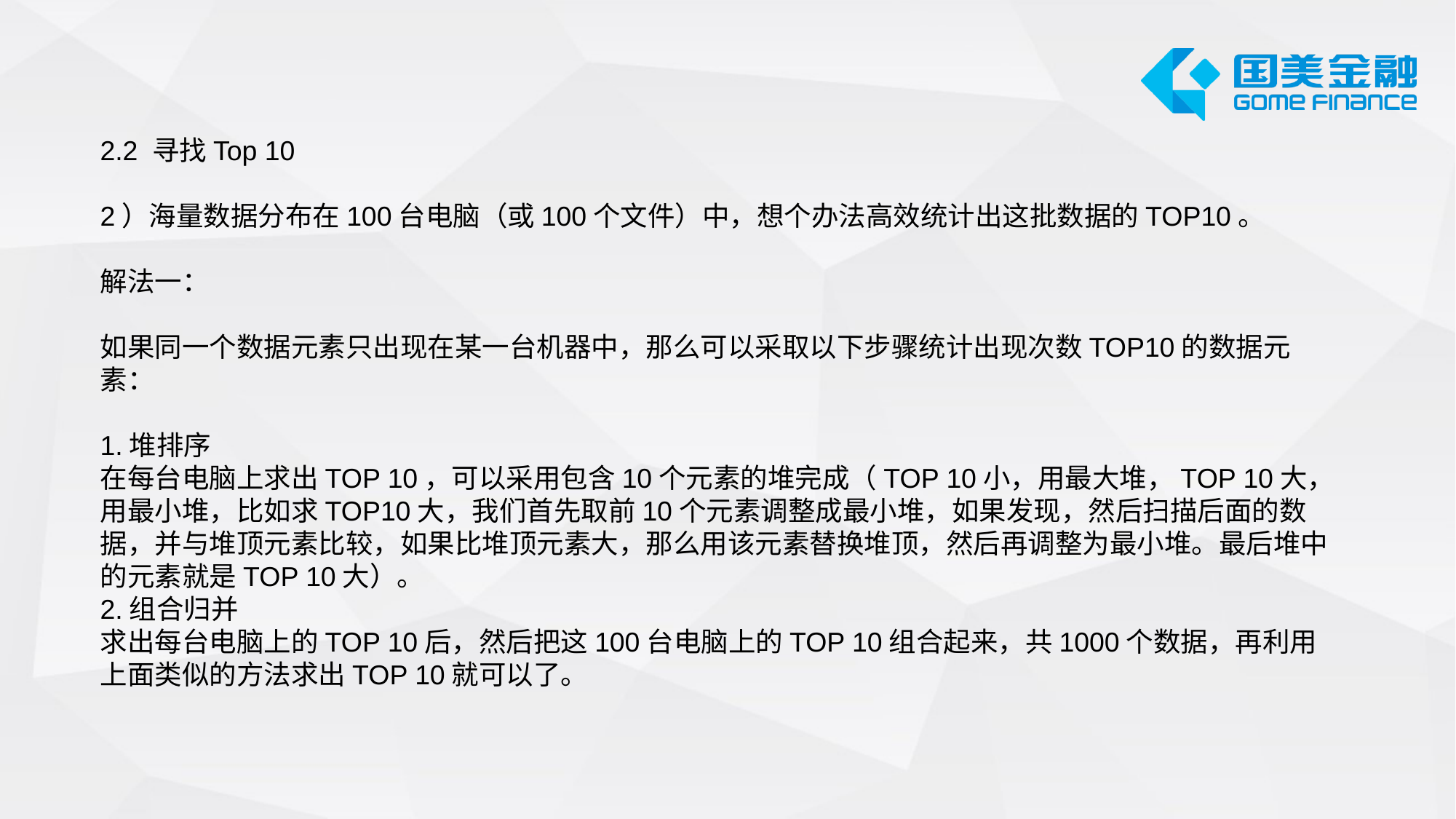

2.2 寻找Top 10

2）海量数据分布在100台电脑（或100个文件）中，想个办法高效统计出这批数据的TOP10。

解法一：

如果同一个数据元素只出现在某一台机器中，那么可以采取以下步骤统计出现次数TOP10的数据元素：

1.堆排序
在每台电脑上求出TOP 10，可以采用包含10个元素的堆完成（TOP 10小，用最大堆，TOP 10大，用最小堆，比如求TOP10大，我们首先取前10个元素调整成最小堆，如果发现，然后扫描后面的数据，并与堆顶元素比较，如果比堆顶元素大，那么用该元素替换堆顶，然后再调整为最小堆。最后堆中的元素就是TOP 10大）。
2.组合归并
求出每台电脑上的TOP 10后，然后把这100台电脑上的TOP 10组合起来，共1000个数据，再利用上面类似的方法求出TOP 10就可以了。